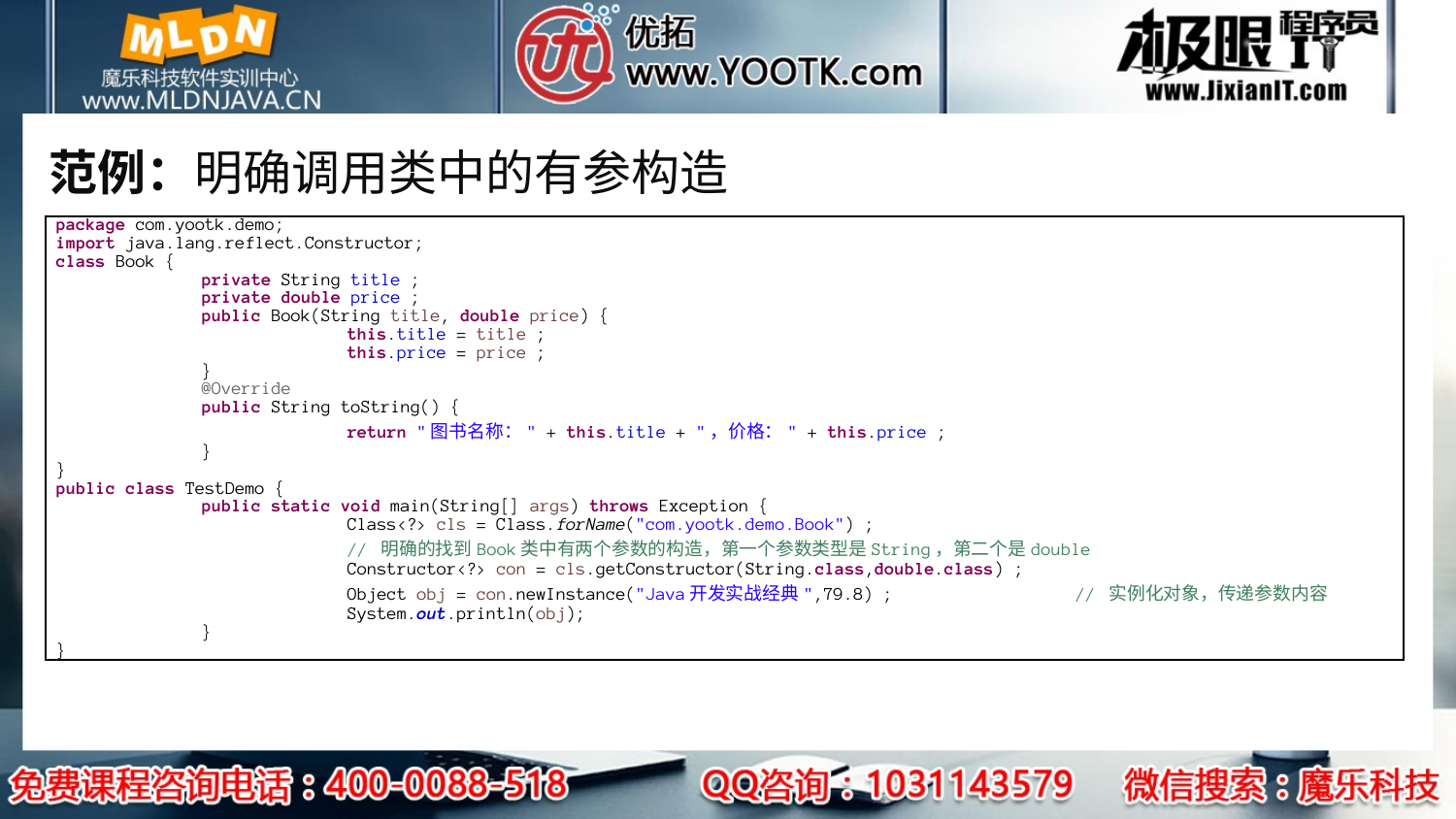

# 范例：明确调用类中的有参构造
| package com.yootk.demo; import java.lang.reflect.Constructor; class Book { private String title ; private double price ; public Book(String title, double price) { this.title = title ; this.price = price ; } @Override public String toString() { return "图书名称：" + this.title + "，价格：" + this.price ; } } public class TestDemo { public static void main(String[] args) throws Exception { Class<?> cls = Class.forName("com.yootk.demo.Book") ; // 明确的找到Book类中有两个参数的构造，第一个参数类型是String，第二个是double Constructor<?> con = cls.getConstructor(String.class,double.class) ; Object obj = con.newInstance("Java开发实战经典",79.8) ; // 实例化对象，传递参数内容 System.out.println(obj); } } |
| --- |